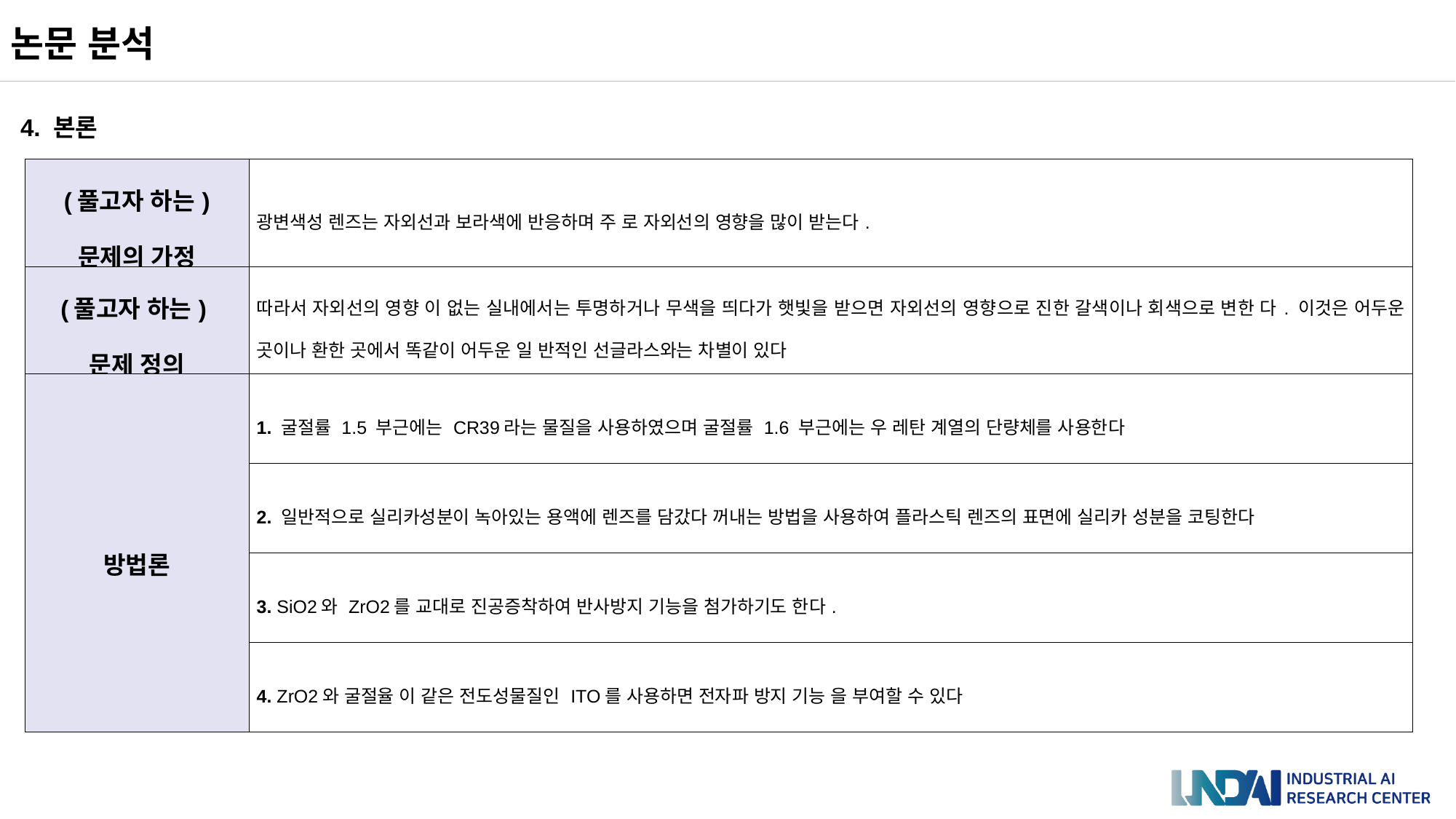

논문 분석
4. 본론

| (풀고자 하는) 문제의 가정 | 광변색성 렌즈는 자외선과 보라색에 반응하며 주 로 자외선의 영향을 많이 받는다. |
| --- | --- |
| (풀고자 하는) 문제 정의 | 따라서 자외선의 영향 이 없는 실내에서는 투명하거나 무색을 띄다가 햇빛을 받으면 자외선의 영향으로 진한 갈색이나 회색으로 변한 다. 이것은 어두운 곳이나 환한 곳에서 똑같이 어두운 일 반적인 선글라스와는 차별이 있다 |
| 방법론 | 1. 굴절률 1.5 부근에는 CR39라는 물질을 사용하였으며 굴절률 1.6 부근에는 우 레탄 계열의 단량체를 사용한다 |
|  | 2. 일반적으로 실리카성분이 녹아있는 용액에 렌즈를 담갔다 꺼내는 방법을 사용하여 플라스틱 렌즈의 표면에 실리카 성분을 코팅한다 |
|  | 3. SiO2와 ZrO2를 교대로 진공증착하여 반사방지 기능을 첨가하기도 한다. |
|  | 4. ZrO2와 굴절율 이 같은 전도성물질인 ITO를 사용하면 전자파 방지 기능 을 부여할 수 있다 |